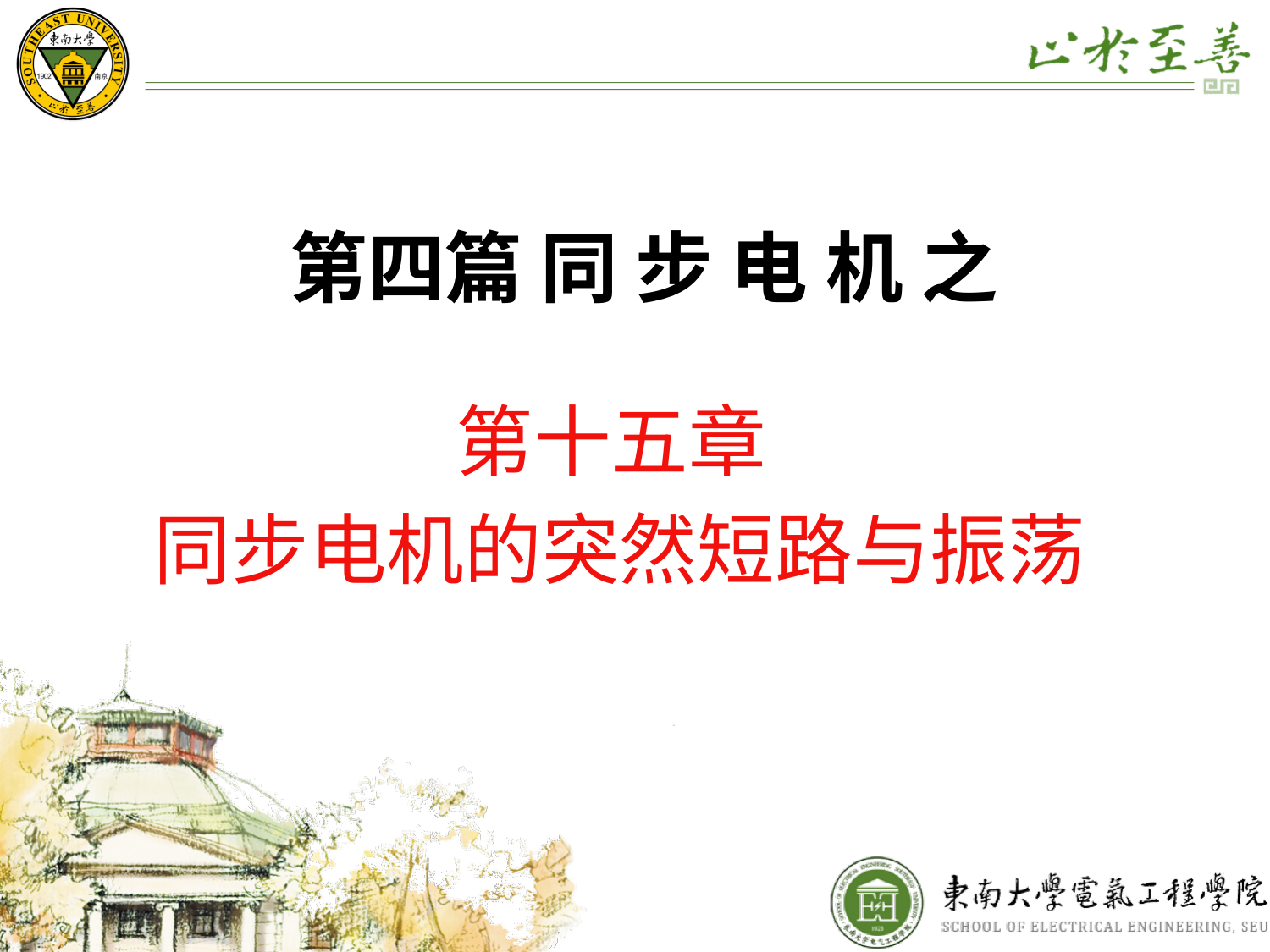

# 第四篇 同 步 电 机 之
第十五章
同步电机的突然短路与振荡